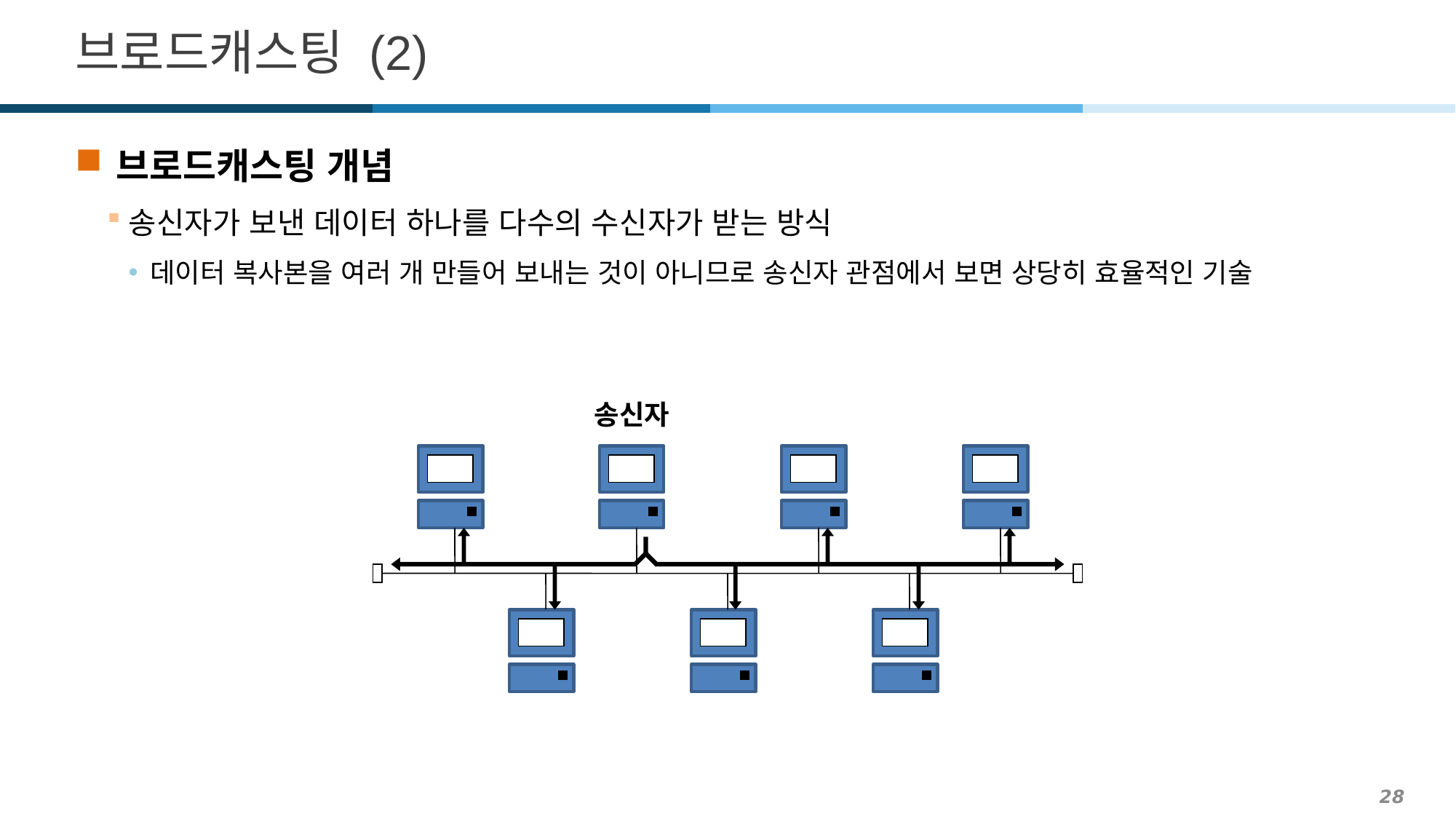

# 브로드캐스팅 (2)
브로드캐스팅 개념
송신자가 보낸 데이터 하나를 다수의 수신자가 받는 방식
데이터 복사본을 여러 개 만들어 보내는 것이 아니므로 송신자 관점에서 보면 상당히 효율적인 기술
송신자